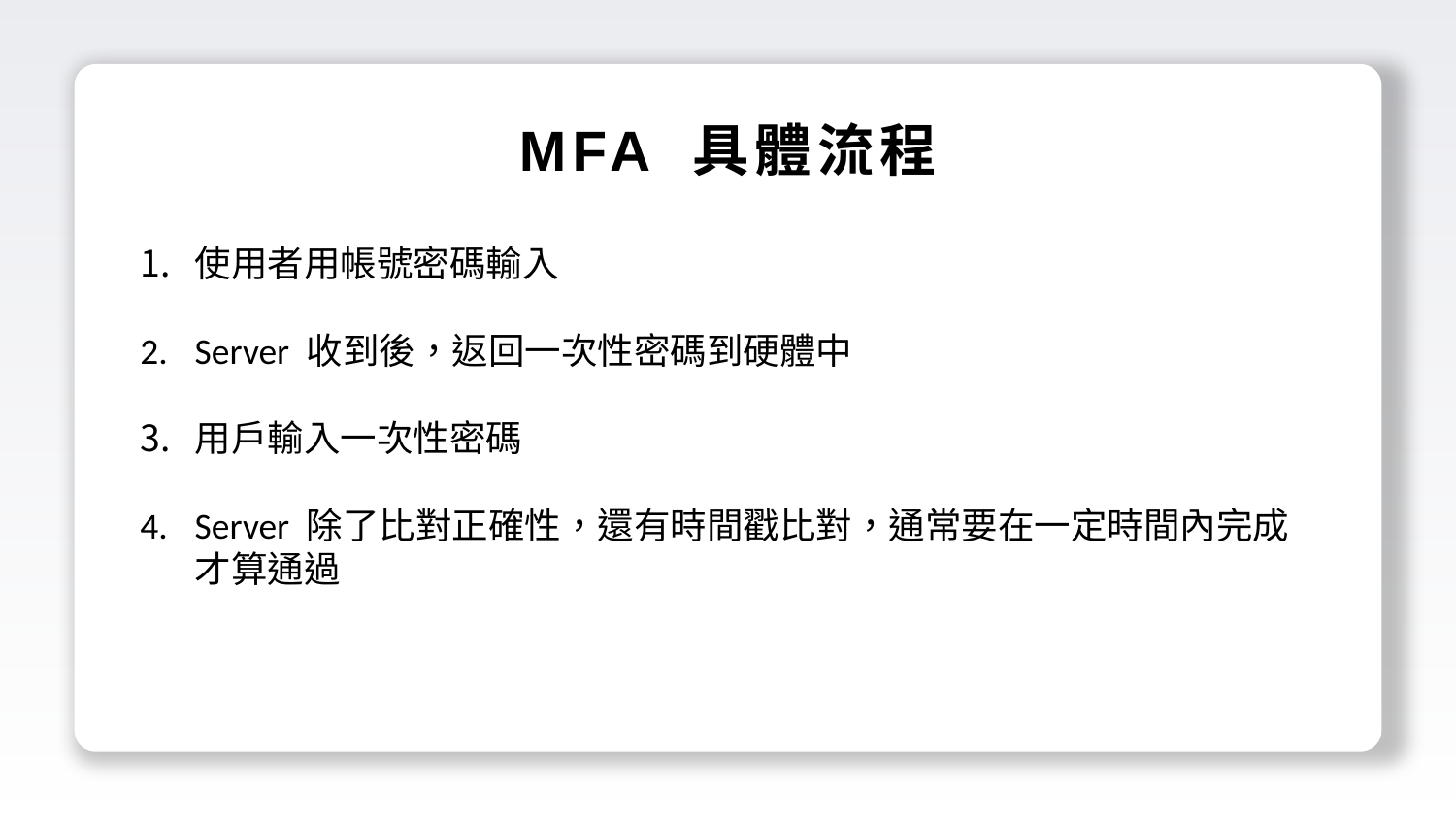

MFA 具體流程
使用者用帳號密碼輸入

Server 收到後，返回一次性密碼到硬體中

用戶輸入一次性密碼

Server 除了比對正確性，還有時間戳比對，通常要在一定時間內完成才算通過